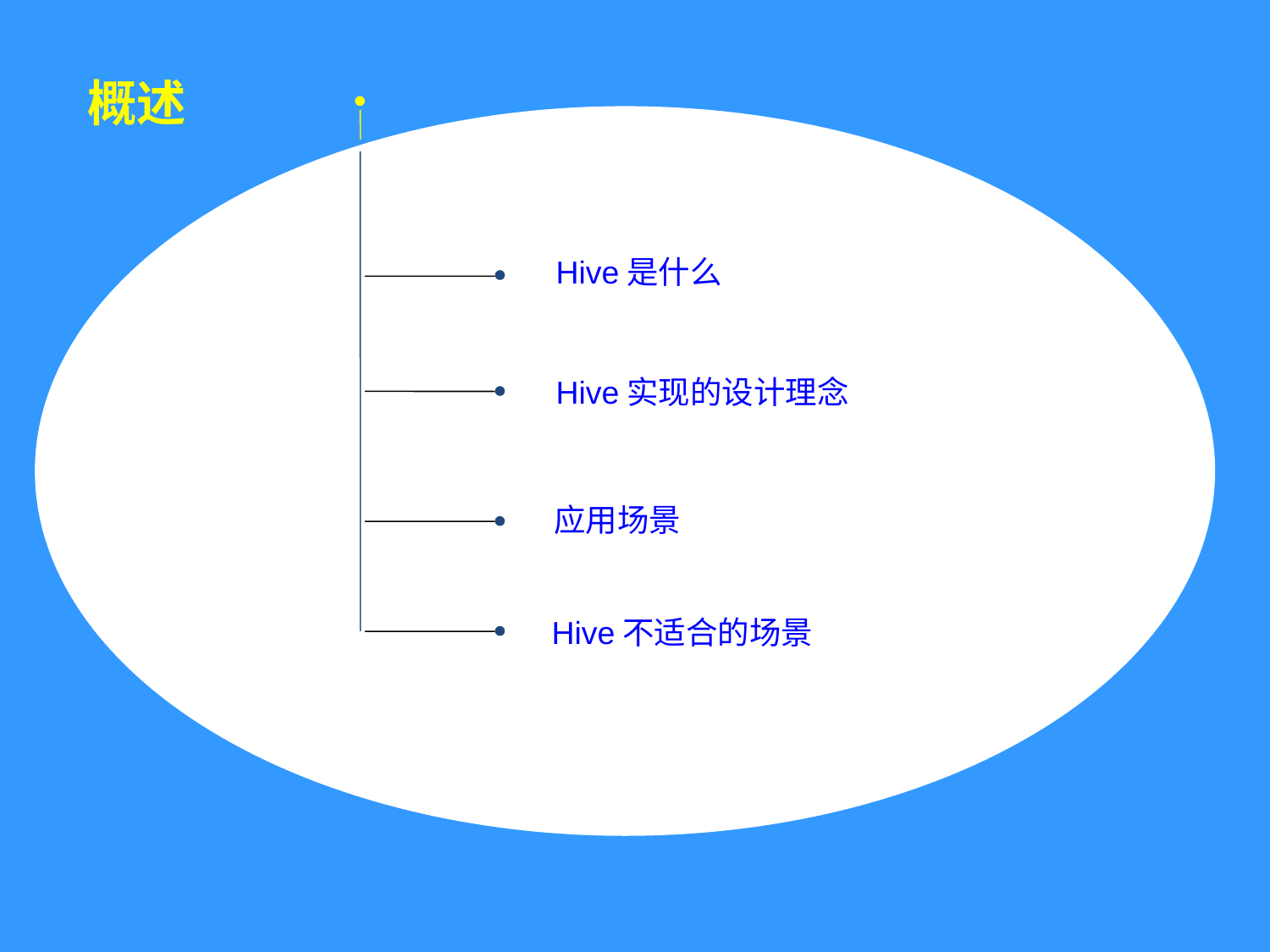

概述

Hive是什么

点击添加文本

Hive实现的设计理念

点击添加文本

应用场景

点击添加文本
Hive不适合的场景

点击添加文本